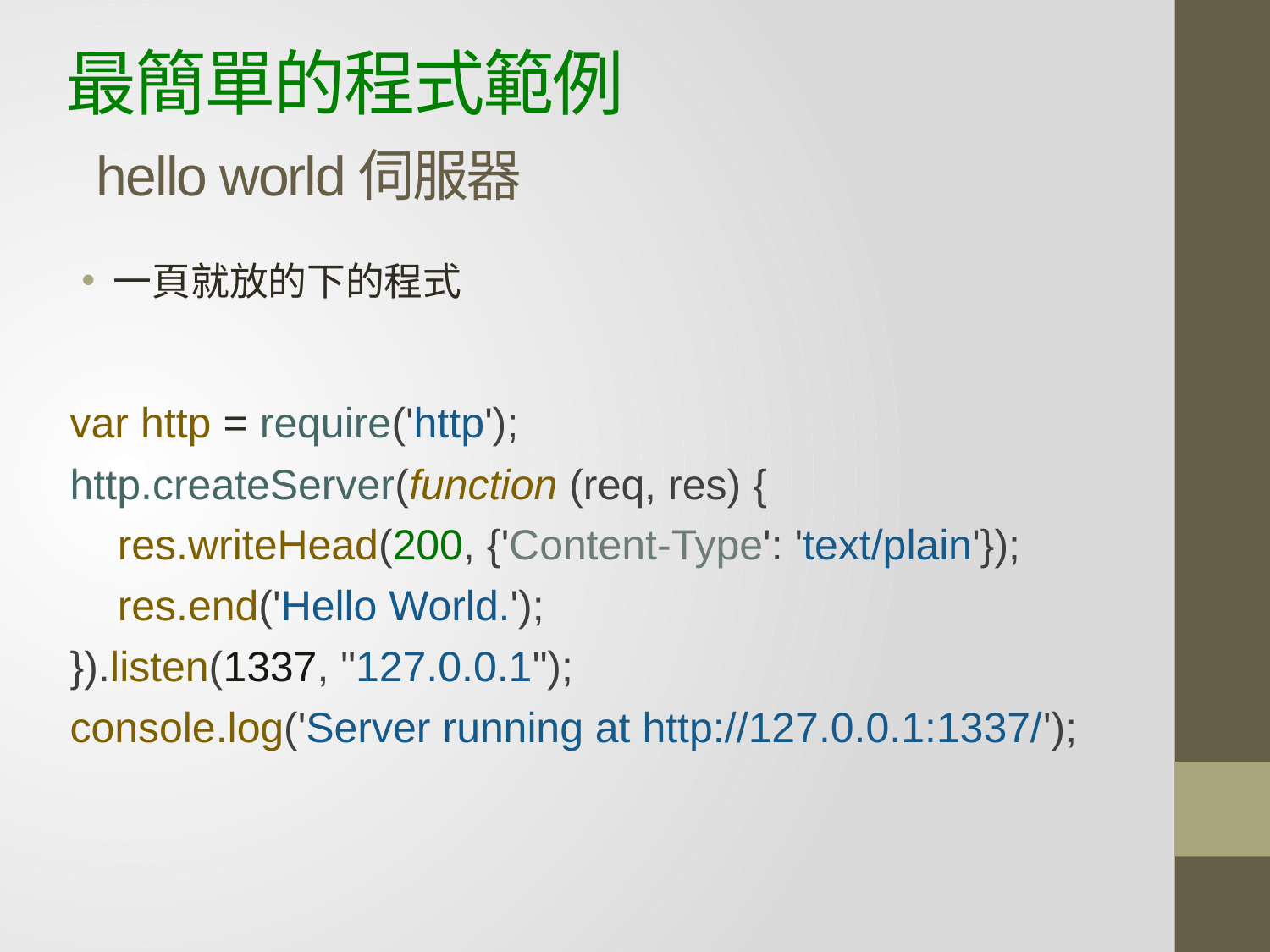

# 最簡單的程式範例 hello world伺服器

一頁就放的下的程式

var http = require('http');
http.createServer(function (req, res) {
    res.writeHead(200, {'Content-Type': 'text/plain'});
    res.end('Hello World.');
}).listen(1337, "127.0.0.1");
console.log('Server running at http://127.0.0.1:1337/');